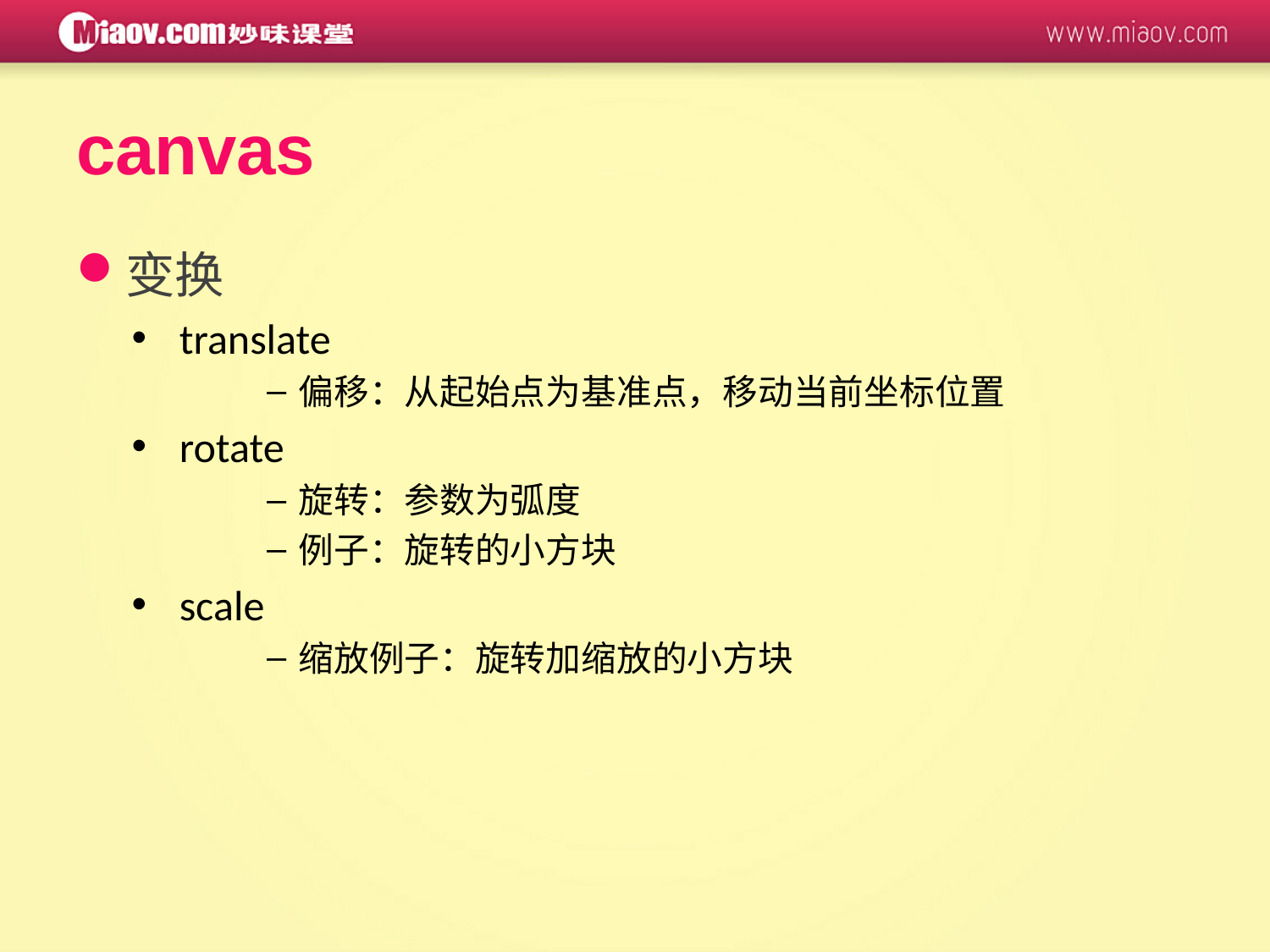

canvas
变换
translate
偏移：从起始点为基准点，移动当前坐标位置
rotate
旋转：参数为弧度
例子：旋转的小方块
scale
缩放例子：旋转加缩放的小方块